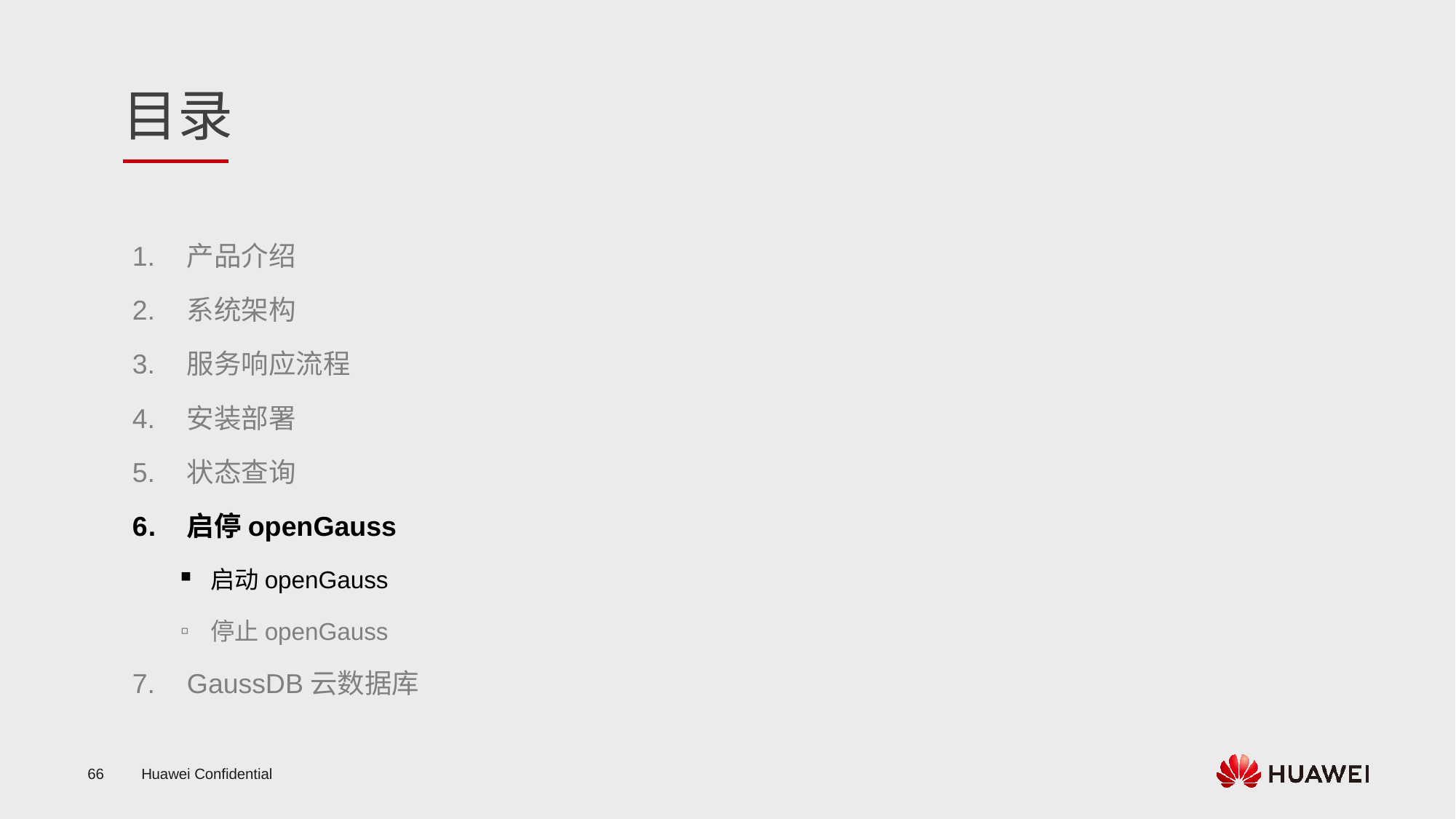

产品介绍
系统架构
服务响应流程
安装部署
状态查询
启停openGauss
启动openGauss
停止openGauss
GaussDB云数据库